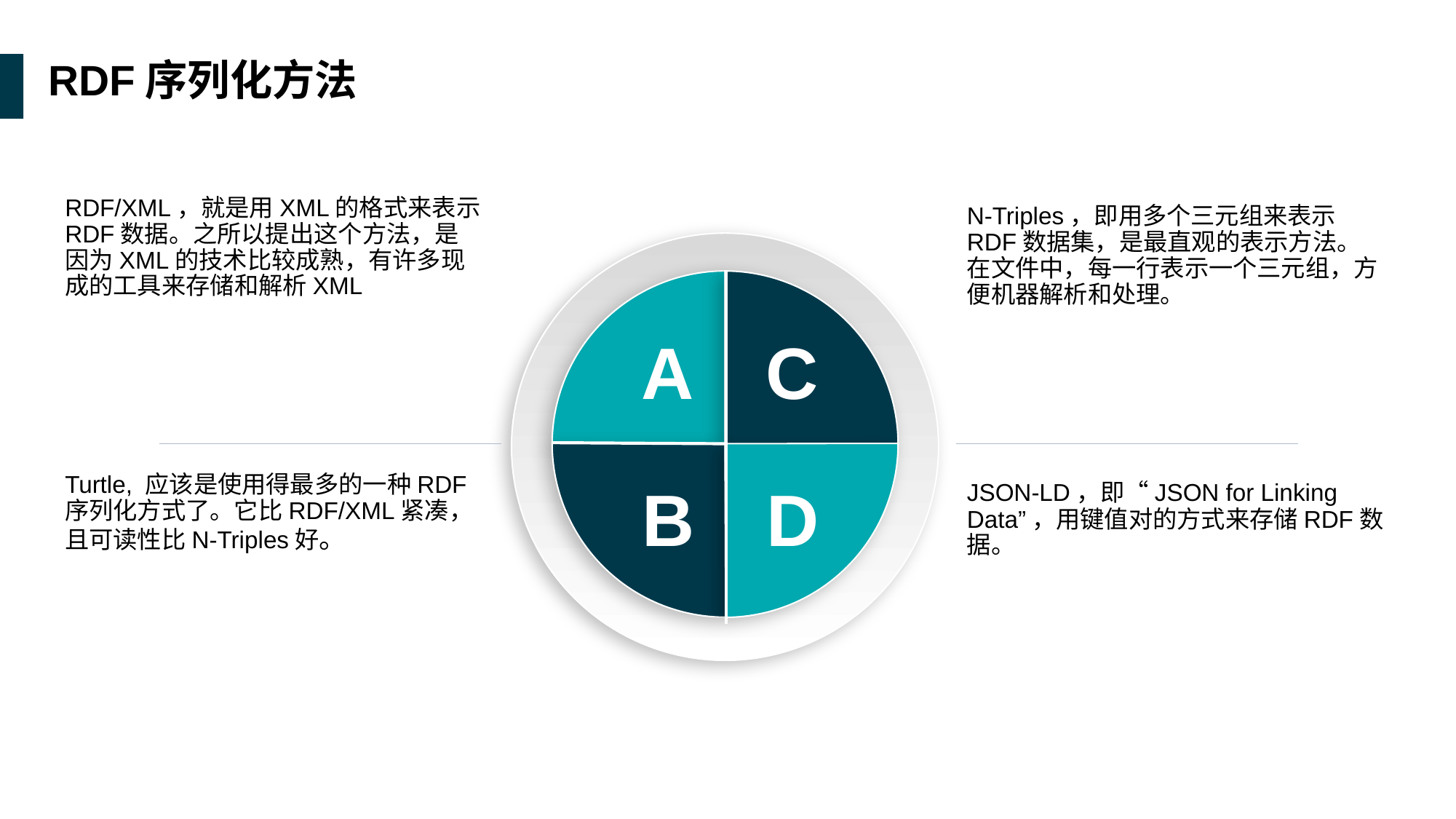

RDF序列化方法
RDF/XML，就是用XML的格式来表示RDF数据。之所以提出这个方法，是因为XML的技术比较成熟，有许多现成的工具来存储和解析XML
N-Triples，即用多个三元组来表示RDF数据集，是最直观的表示方法。在文件中，每一行表示一个三元组，方便机器解析和处理。
Turtle, 应该是使用得最多的一种RDF序列化方式了。它比RDF/XML紧凑，且可读性比N-Triples好。
JSON-LD，即“JSON for Linking Data”，用键值对的方式来存储RDF数据。